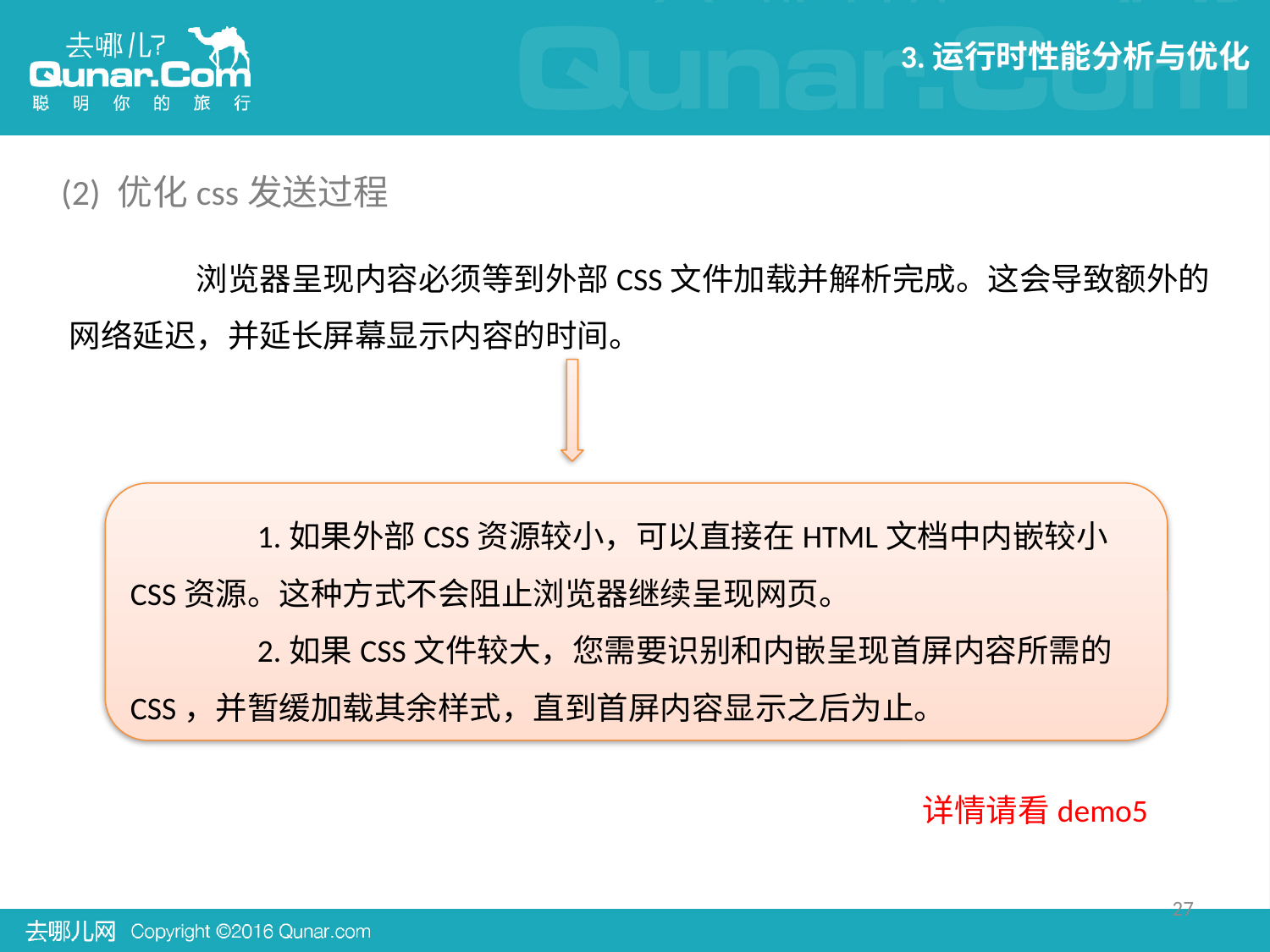

3.运行时性能分析与优化
(2) 优化css发送过程
	浏览器呈现内容必须等到外部CSS文件加载并解析完成。这会导致额外的网络延迟，并延长屏幕显示内容的时间。

	1.如果外部CSS资源较小，可以直接在HTML文档中内嵌较小CSS资源。这种方式不会阻止浏览器继续呈现网页。
	2.如果CSS文件较大，您需要识别和内嵌呈现首屏内容所需的CSS，并暂缓加载其余样式，直到首屏内容显示之后为止。
详情请看demo5
27